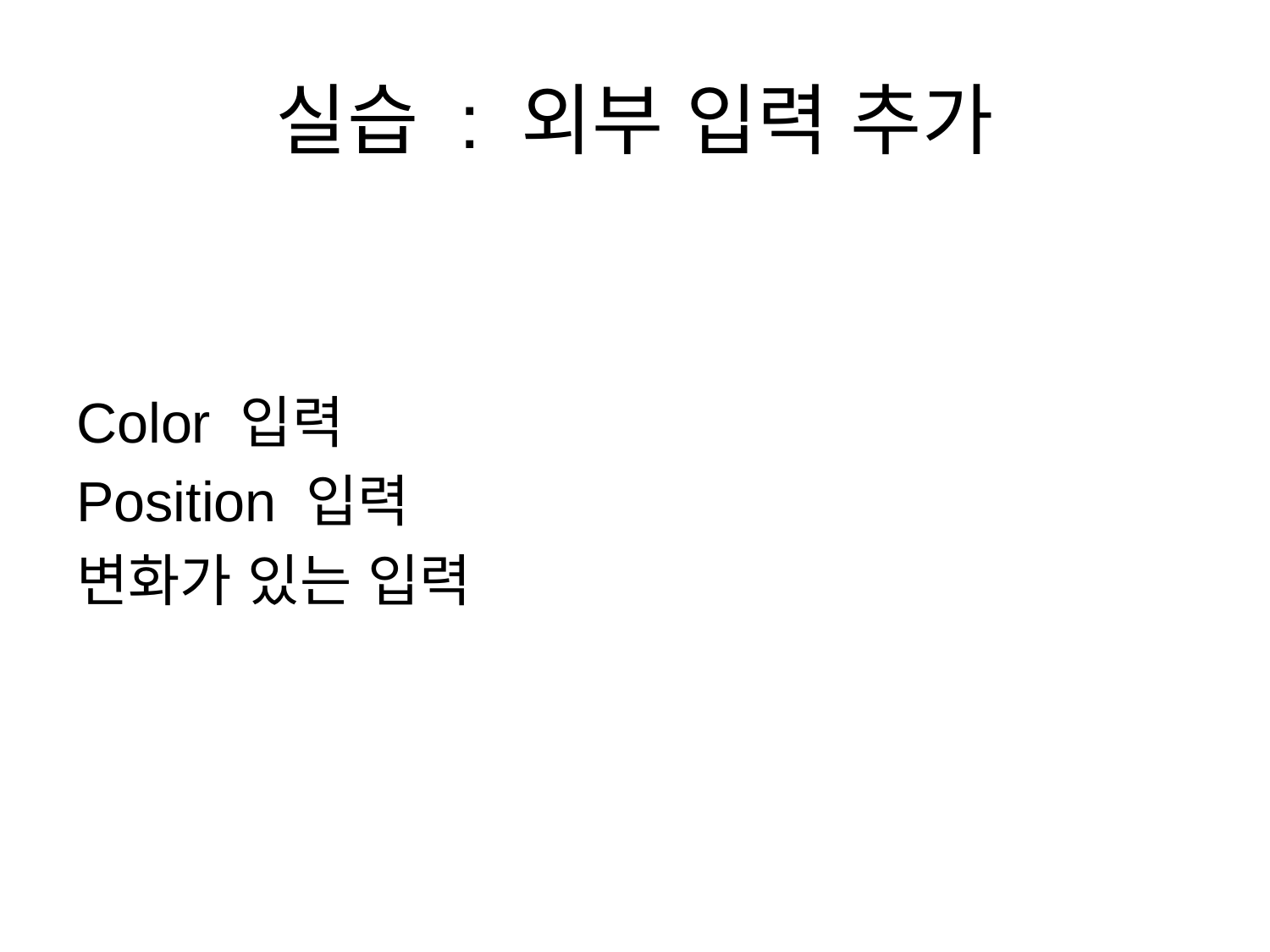

# 실습 : 외부 입력 추가

Color 입력
Position 입력
변화가 있는 입력